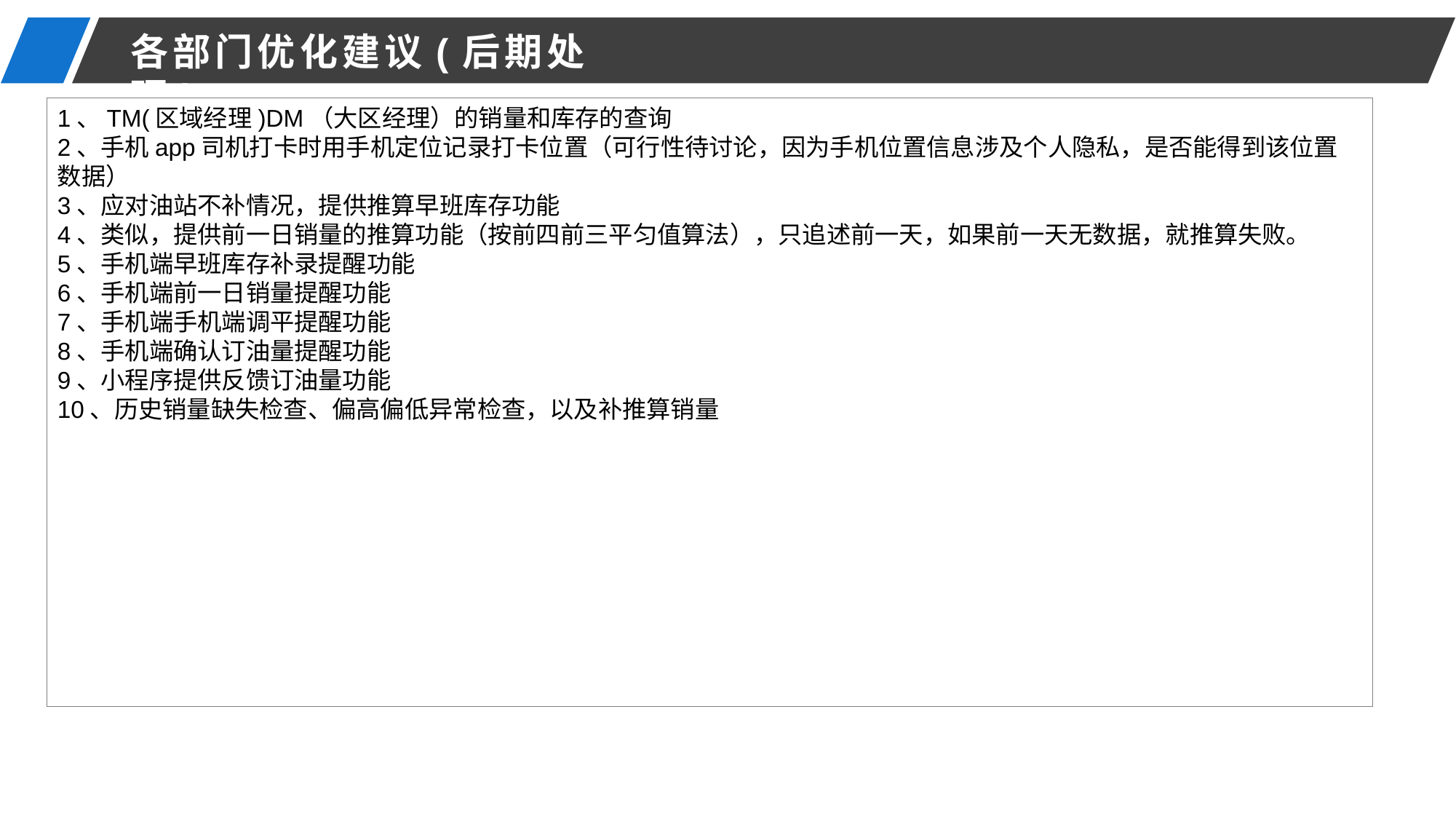

各部门优化建议(后期处理)
1、TM(区域经理)DM（大区经理）的销量和库存的查询
2、手机app司机打卡时用手机定位记录打卡位置（可行性待讨论，因为手机位置信息涉及个人隐私，是否能得到该位置数据）
3、应对油站不补情况，提供推算早班库存功能
4、类似，提供前一日销量的推算功能（按前四前三平匀值算法），只追述前一天，如果前一天无数据，就推算失败。
5、手机端早班库存补录提醒功能
6、手机端前一日销量提醒功能
7、手机端手机端调平提醒功能
8、手机端确认订油量提醒功能
9、小程序提供反馈订油量功能
10、历史销量缺失检查、偏高偏低异常检查，以及补推算销量